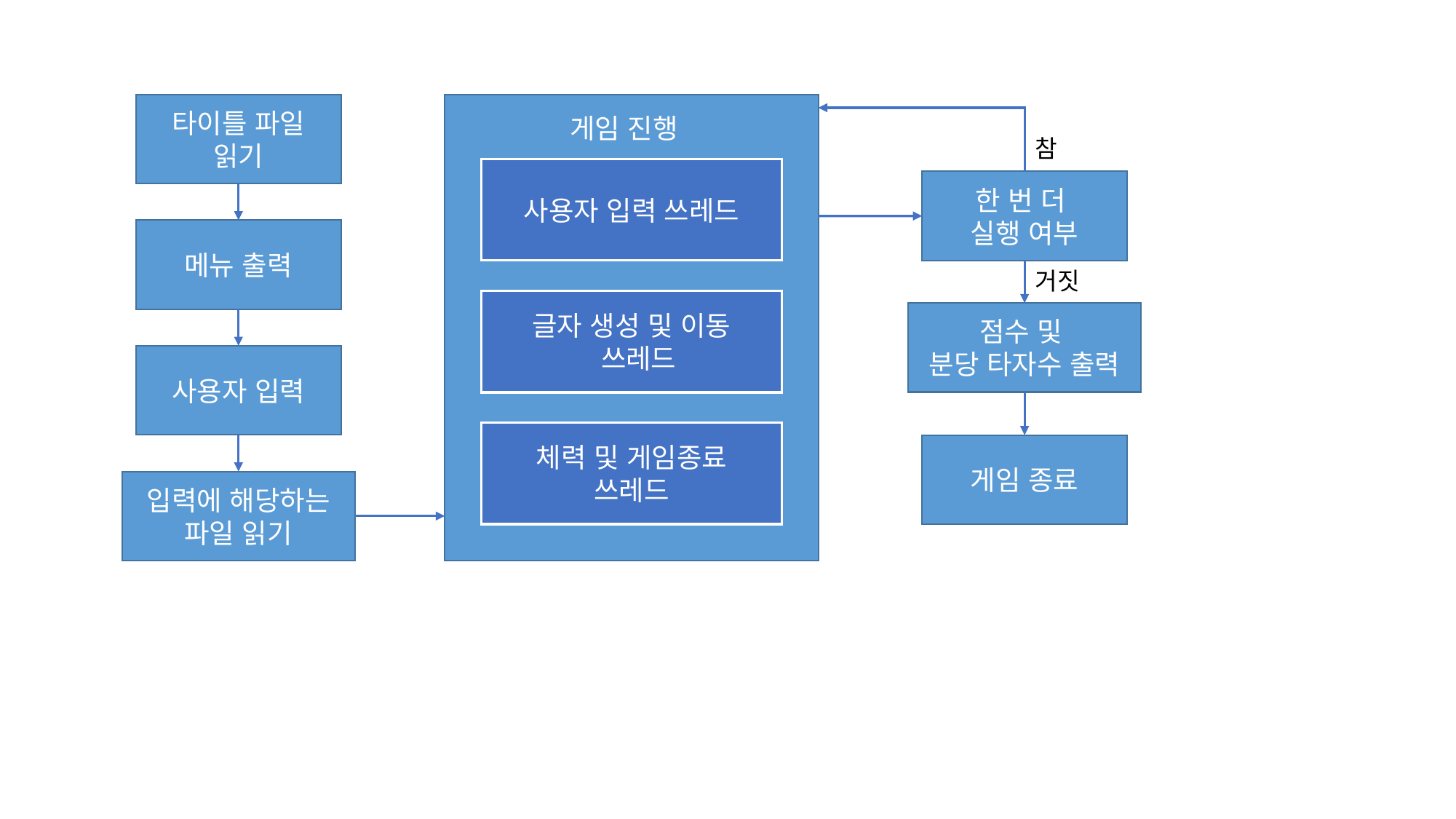

타이틀 파일
읽기

게임 진행
사용자 입력 쓰레드
글자 생성 및 이동
 쓰레드
체력 및 게임종료
쓰레드
참
한 번 더
실행 여부
메뉴 출력
거짓
점수 및
분당 타자수 출력
사용자 입력
게임 종료
입력에 해당하는 파일 읽기